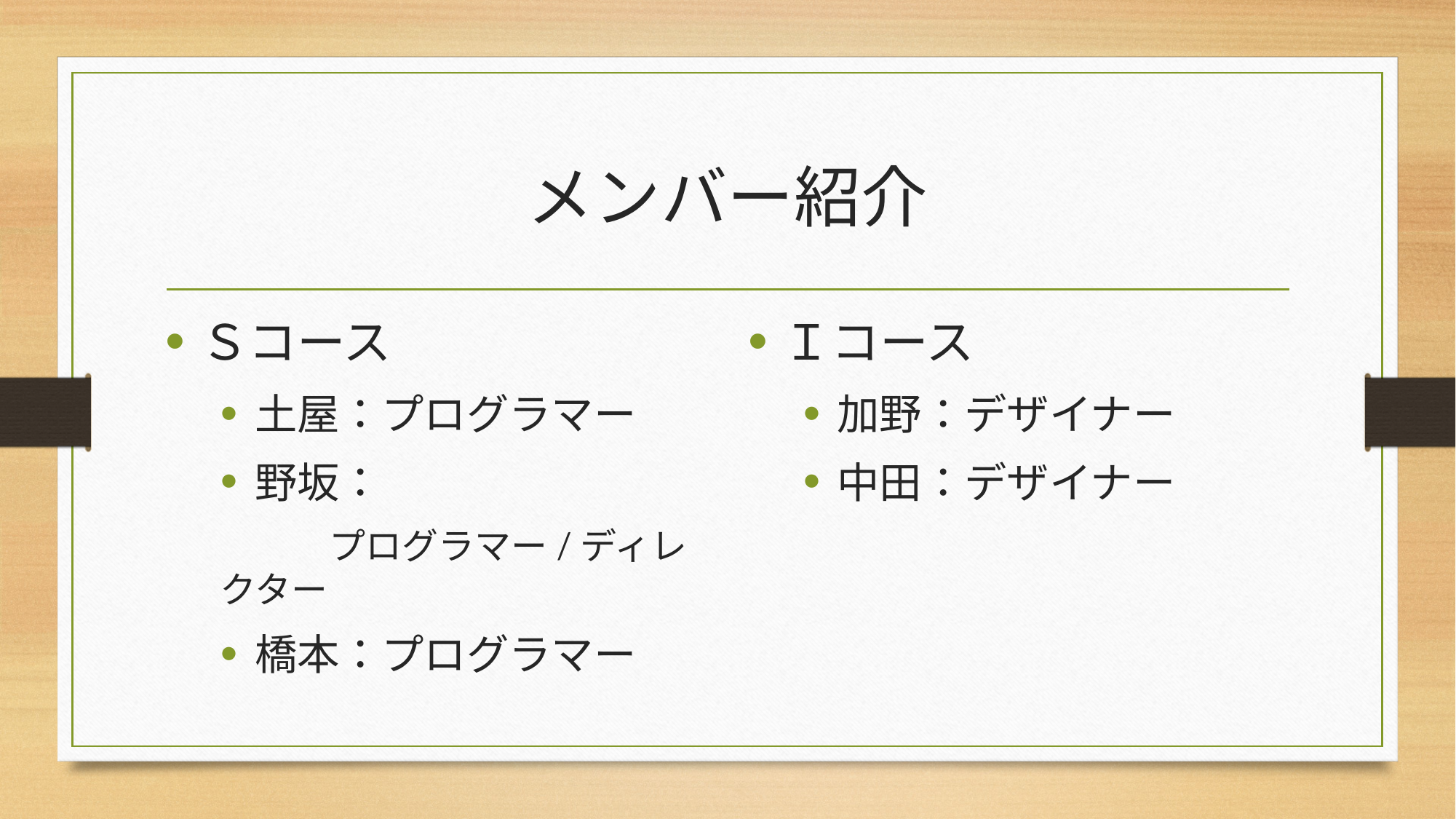

# メンバー紹介
Ｓコース
土屋：プログラマー
野坂：
	プログラマー/ディレクター
橋本：プログラマー

Ｉコース
加野：デザイナー
中田：デザイナー